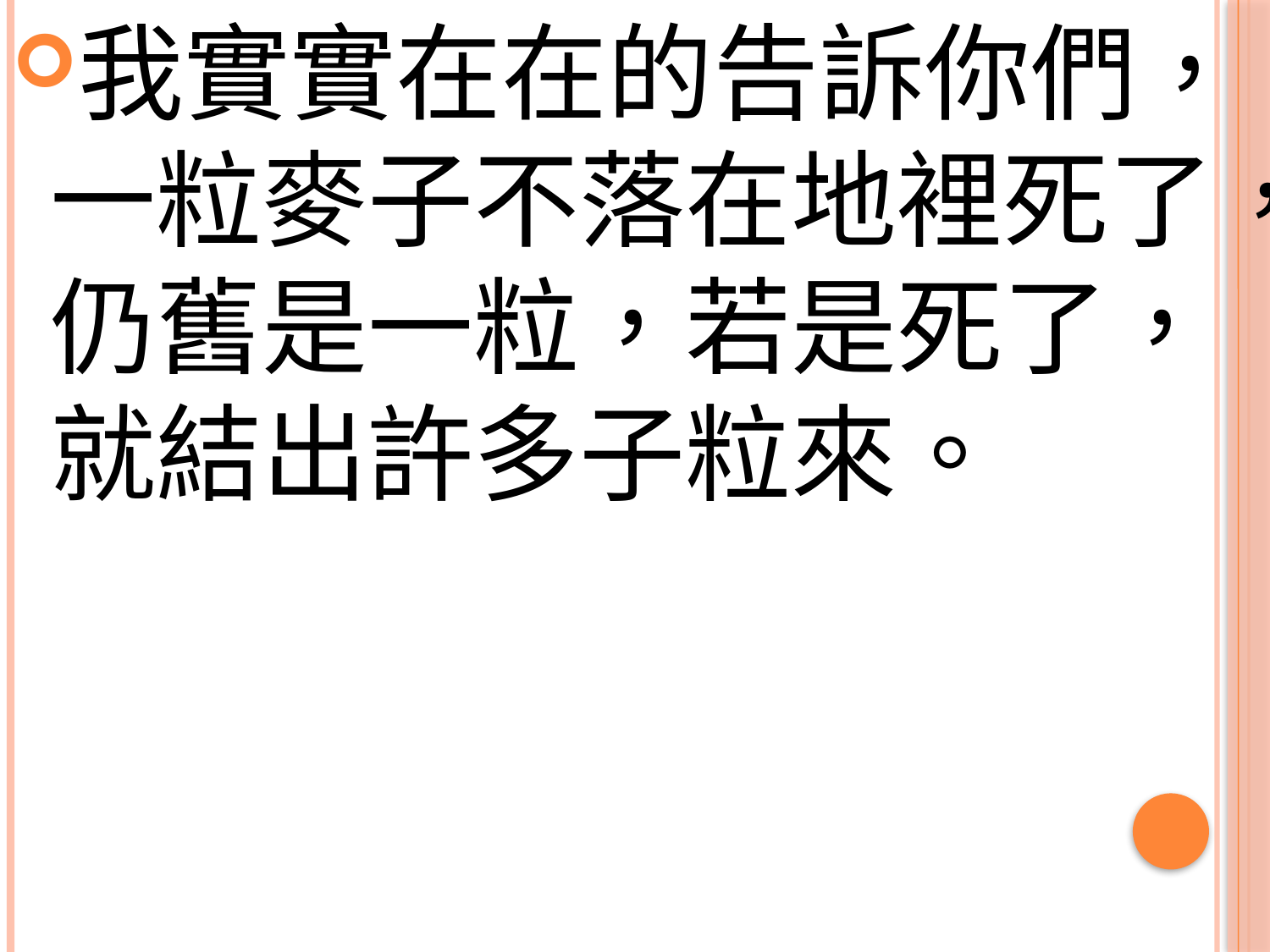

我實實在在的告訴你們，一粒麥子不落在地裡死了，仍舊是一粒，若是死了，就結出許多子粒來。